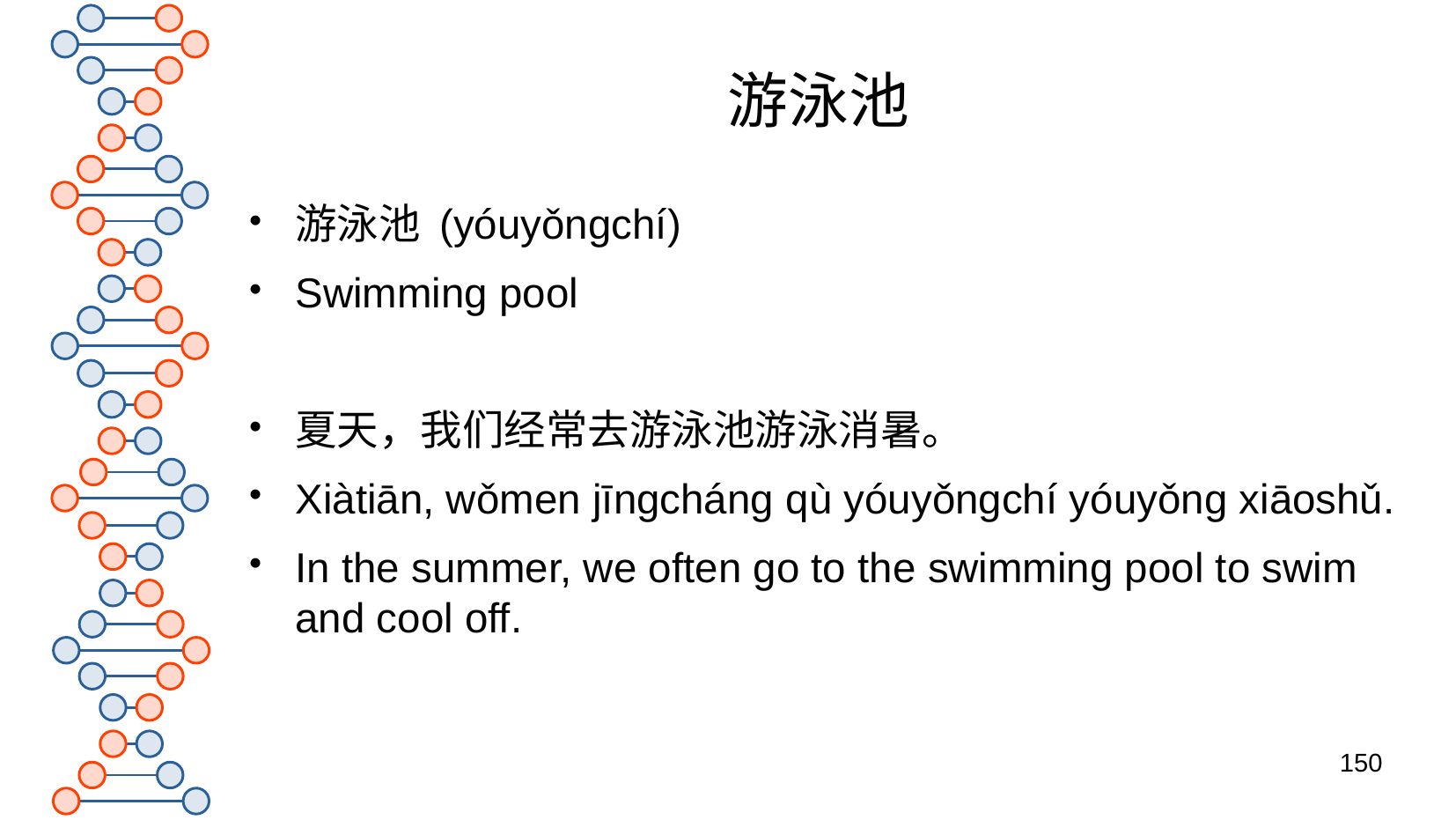

# 游泳池
游泳池 (yóuyǒngchí)
Swimming pool

夏天，我们经常去游泳池游泳消暑。
Xiàtiān, wǒmen jīngcháng qù yóuyǒngchí yóuyǒng xiāoshǔ.
In the summer, we often go to the swimming pool to swim and cool off.

150